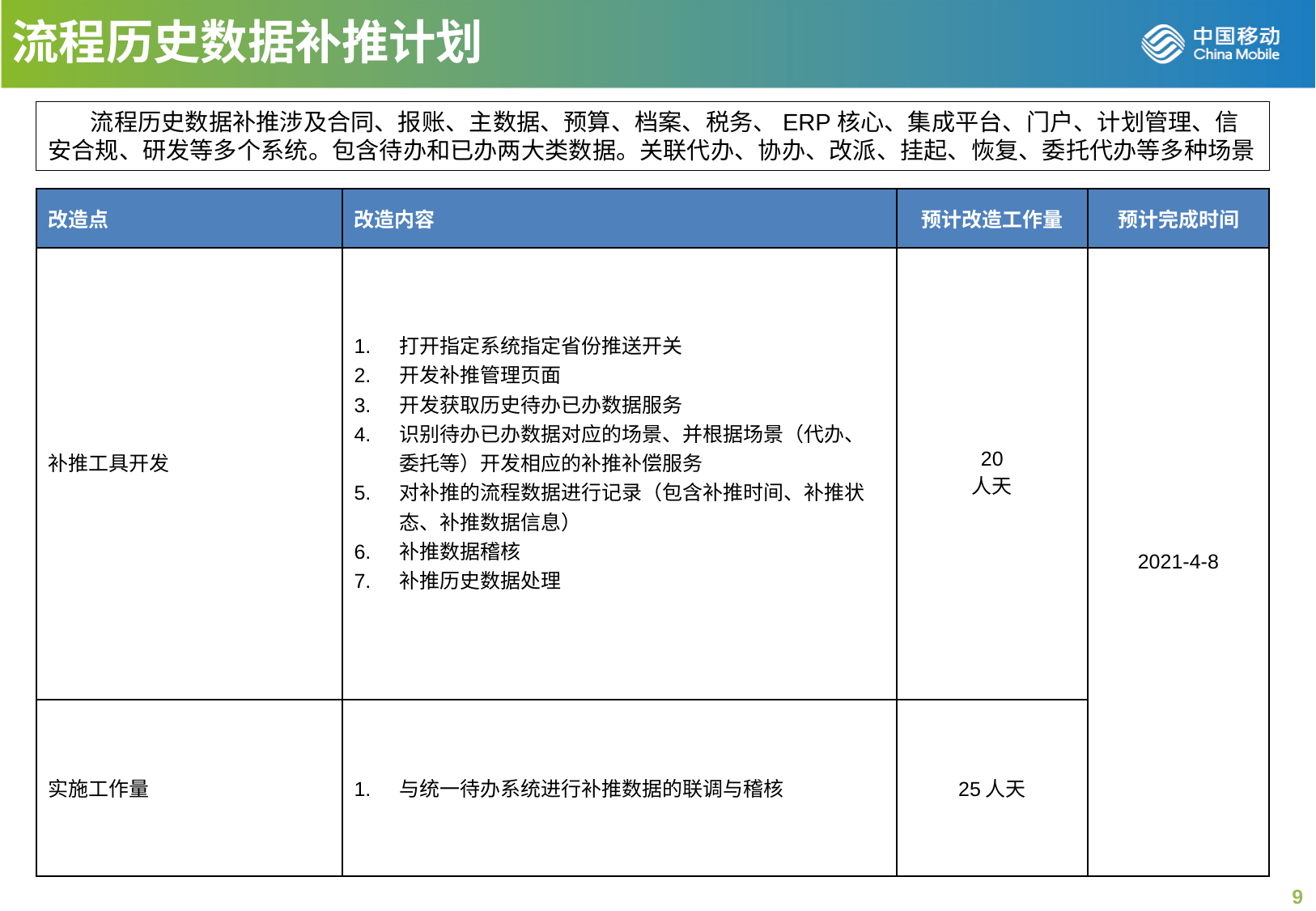

流程历史数据补推计划
       流程历史数据补推涉及合同、报账、主数据、预算、档案、税务、ERP核心、集成平台、门户、计划管理、信安合规、研发等多个系统。包含待办和已办两大类数据。关联代办、协办、改派、挂起、恢复、委托代办等多种场景
| 改造点 | 改造内容 | 预计改造工作量 | 预计完成时间 |
| --- | --- | --- | --- |
| 补推工具开发 | 打开指定系统指定省份推送开关 开发补推管理页面 开发获取历史待办已办数据服务 识别待办已办数据对应的场景、并根据场景（代办、委托等）开发相应的补推补偿服务 对补推的流程数据进行记录（包含补推时间、补推状态、补推数据信息） 补推数据稽核 补推历史数据处理 | 20 人天 | 2021-4-8 |
| 实施工作量 | 与统一待办系统进行补推数据的联调与稽核 | 25人天 |  |